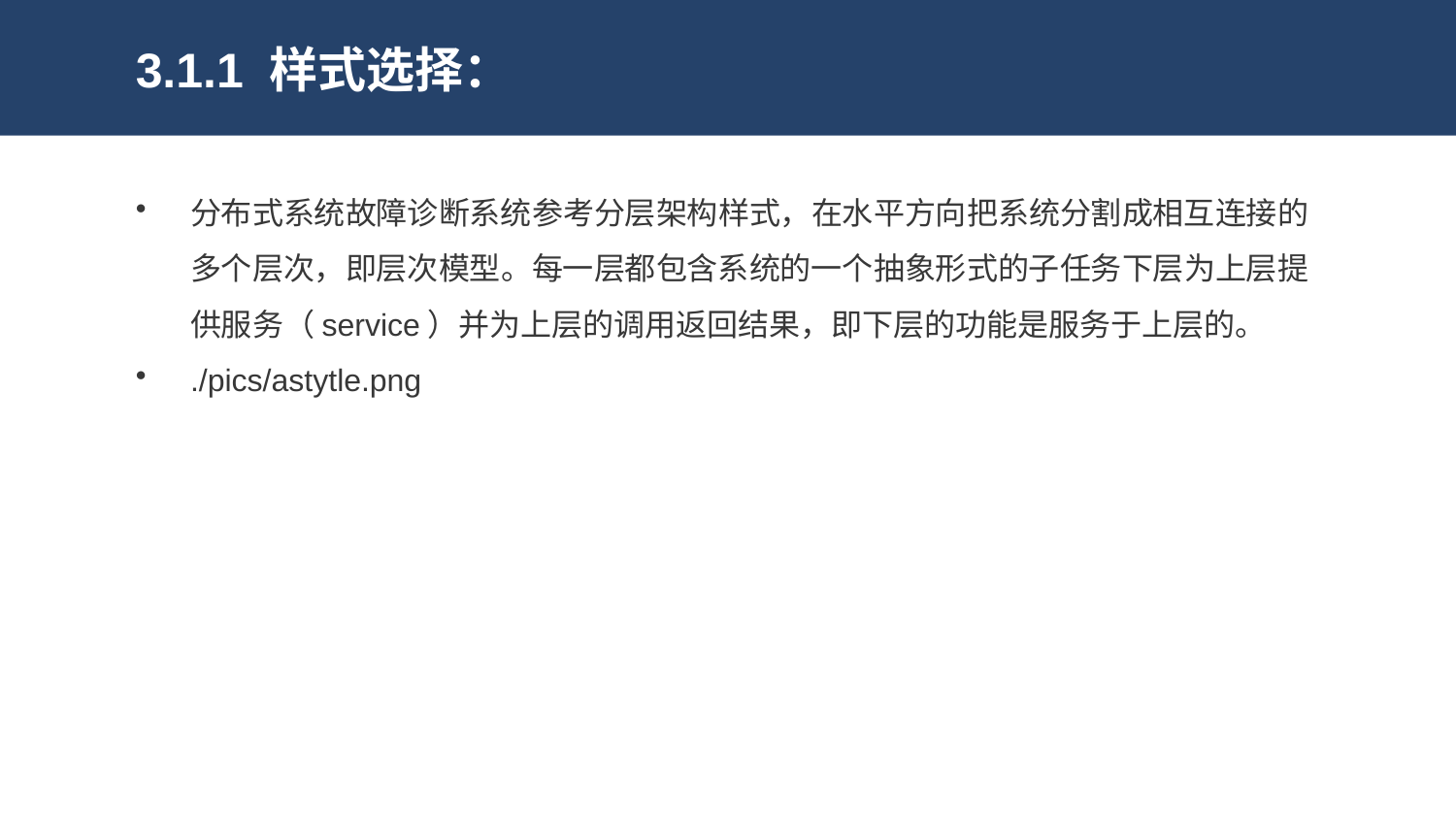

3.1.1 样式选择：
分布式系统故障诊断系统参考分层架构样式，在水平方向把系统分割成相互连接的多个层次，即层次模型。每一层都包含系统的一个抽象形式的子任务下层为上层提供服务（service）并为上层的调用返回结果，即下层的功能是服务于上层的。
./pics/astytle.png